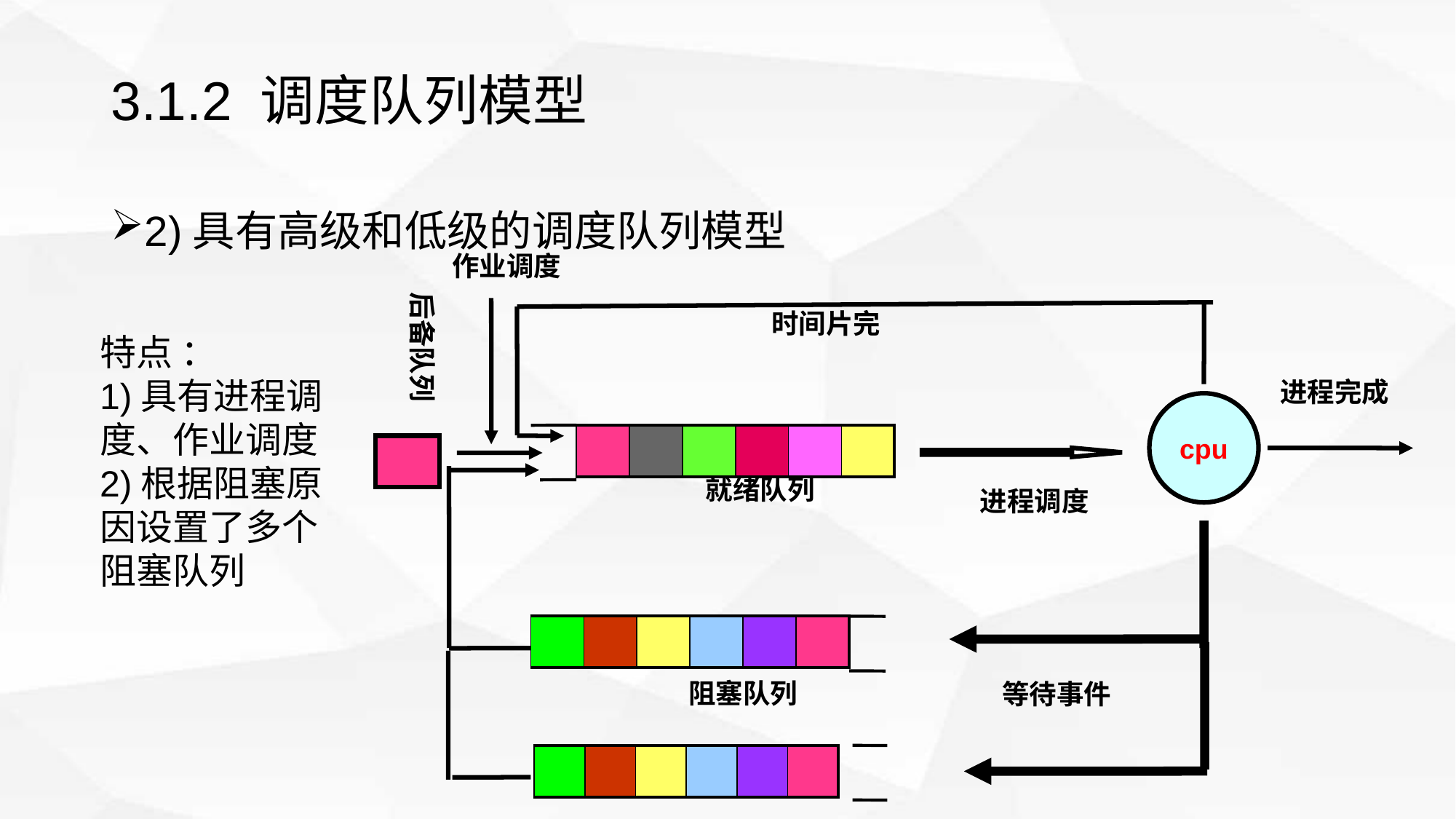

# 3.1.2 调度队列模型
2)具有高级和低级的调度队列模型

作业调度
后备队列

时间片完
特点 ：
1)具有进程调度、作业调度
2)根据阻塞原因设置了多个阻塞队列
进程完成
cpu

|  |  |  |  |  |  |
| --- | --- | --- | --- | --- | --- |

就绪队列

进程调度

|  |  |  |  |  |  |
| --- | --- | --- | --- | --- | --- |

阻塞队列
等待事件
|  |  |  |  |  |  |
| --- | --- | --- | --- | --- | --- |